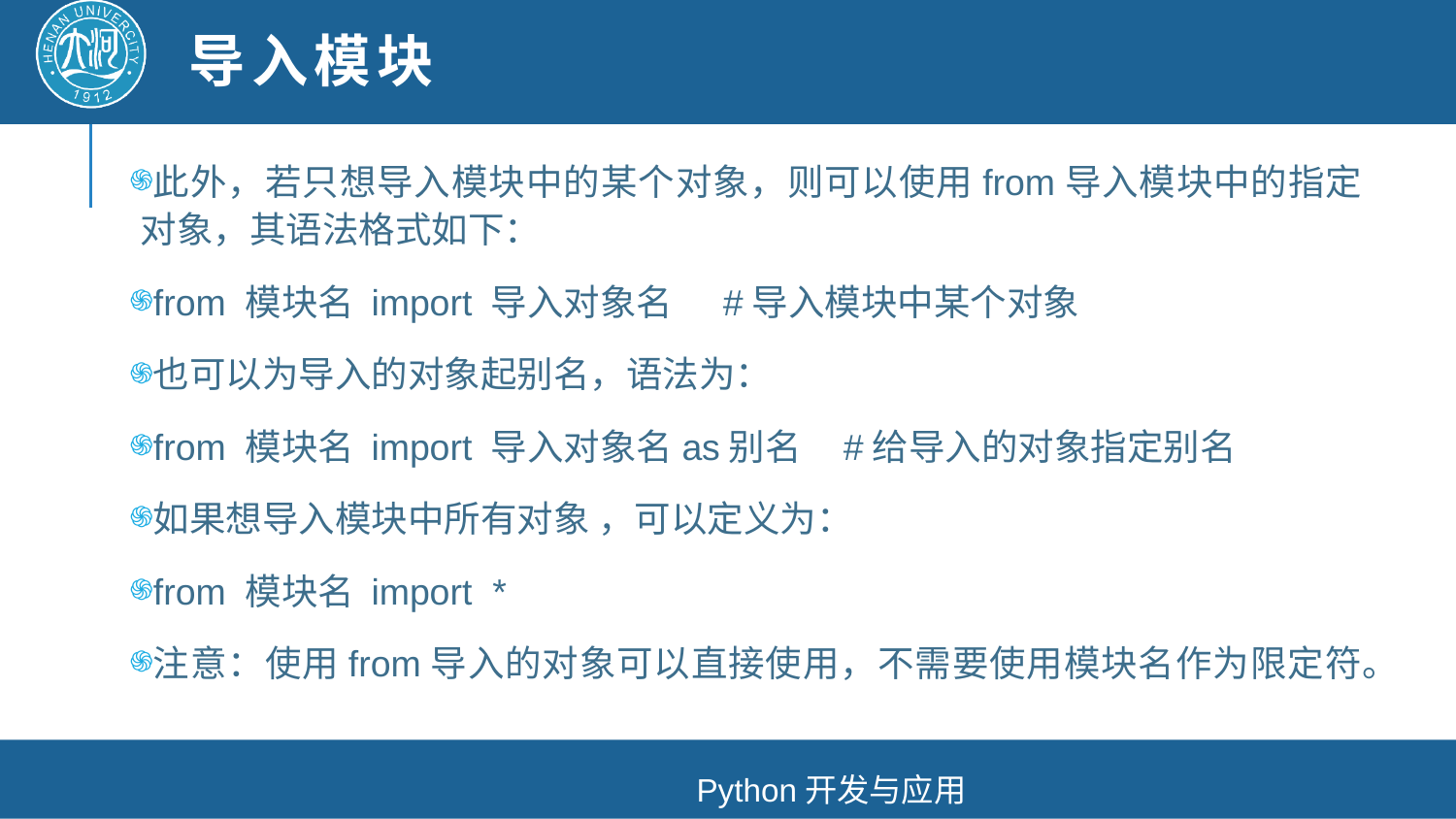

# 导入模块
此外，若只想导入模块中的某个对象，则可以使用from导入模块中的指定对象，其语法格式如下：
from 模块名 import 导入对象名     #导入模块中某个对象
也可以为导入的对象起别名，语法为：
from 模块名 import 导入对象名as别名    #给导入的对象指定别名
如果想导入模块中所有对象 ，可以定义为：
from 模块名 import  *
注意：使用from导入的对象可以直接使用，不需要使用模块名作为限定符。

Python开发与应用
48